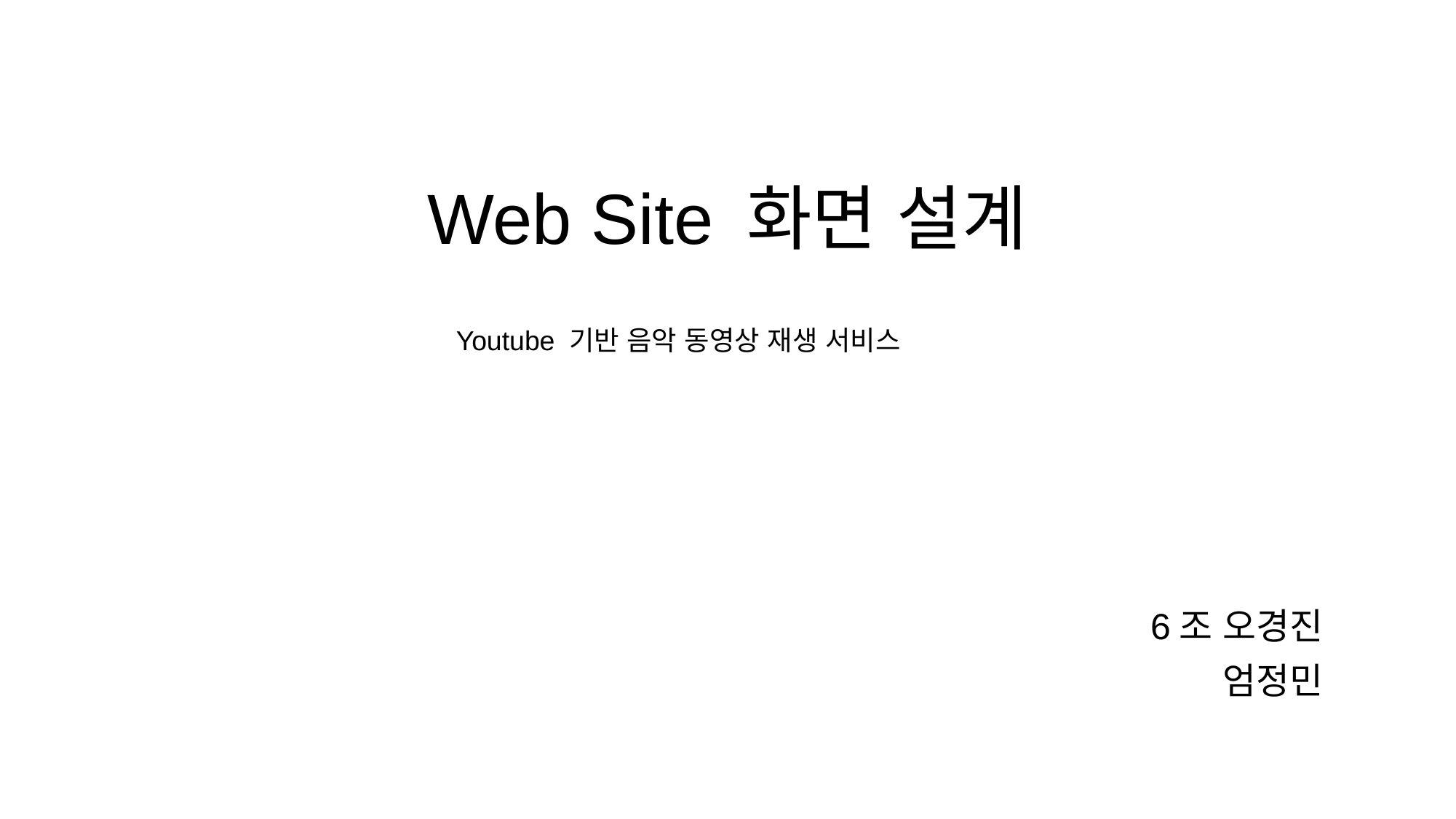

# Web Site 화면 설계
Youtube 기반 음악 동영상 재생 서비스

6조 오경진
엄정민